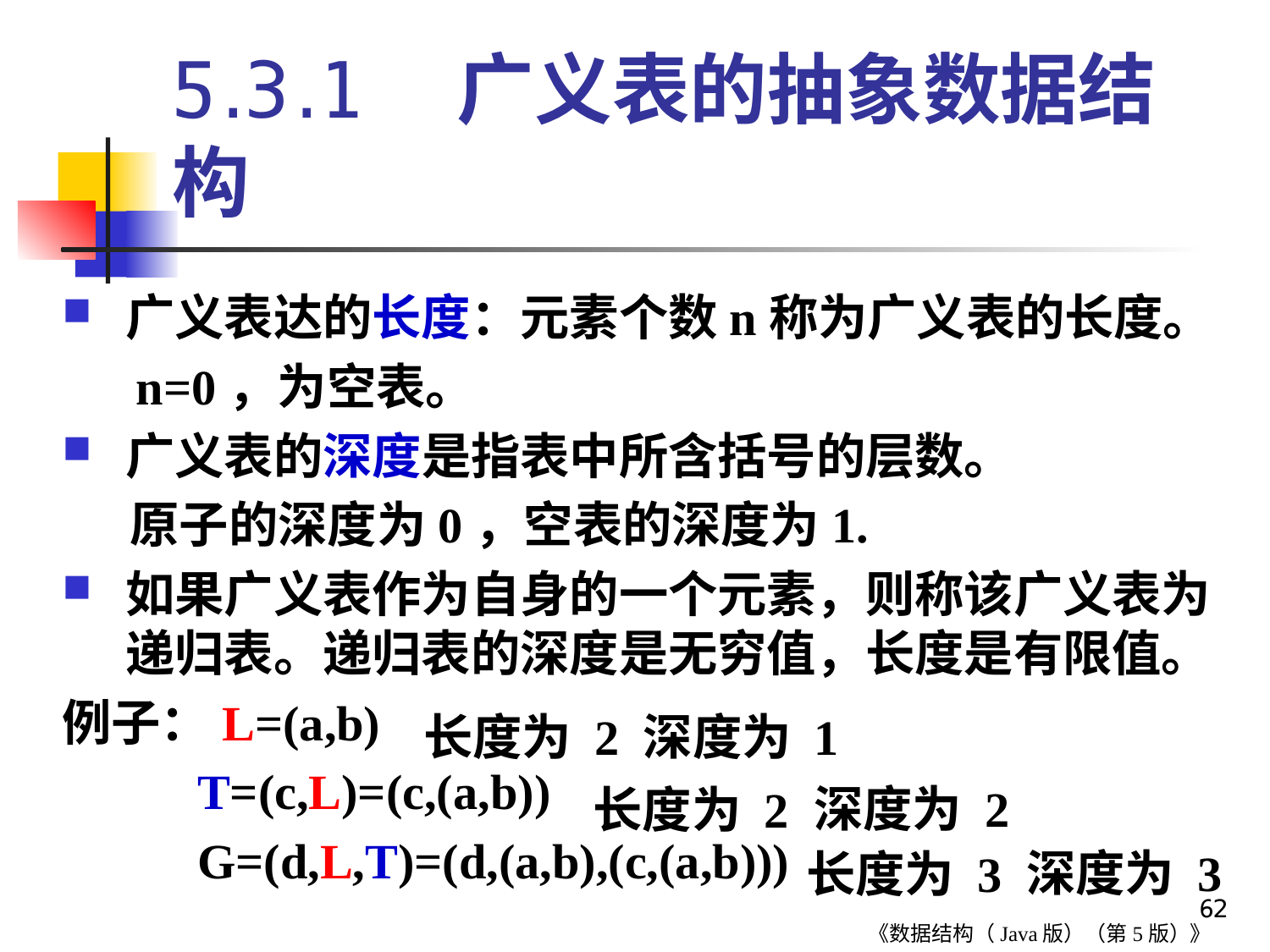

# 5.3.1   广义表的抽象数据结构
广义表达的长度：元素个数n称为广义表的长度。
      n=0，为空表。
广义表的深度是指表中所含括号的层数。
     原子的深度为0，空表的深度为1.
如果广义表作为自身的一个元素，则称该广义表为递归表。递归表的深度是无穷值，长度是有限值。
例子：L=(a,b)
           T=(c,L)=(c,(a,b))
           G=(d,L,T)=(d,(a,b),(c,(a,b)))
深度为 1
长度为 2
深度为 2
长度为 2
深度为 3
长度为 3
62
《数据结构（Java版）（第5版）》